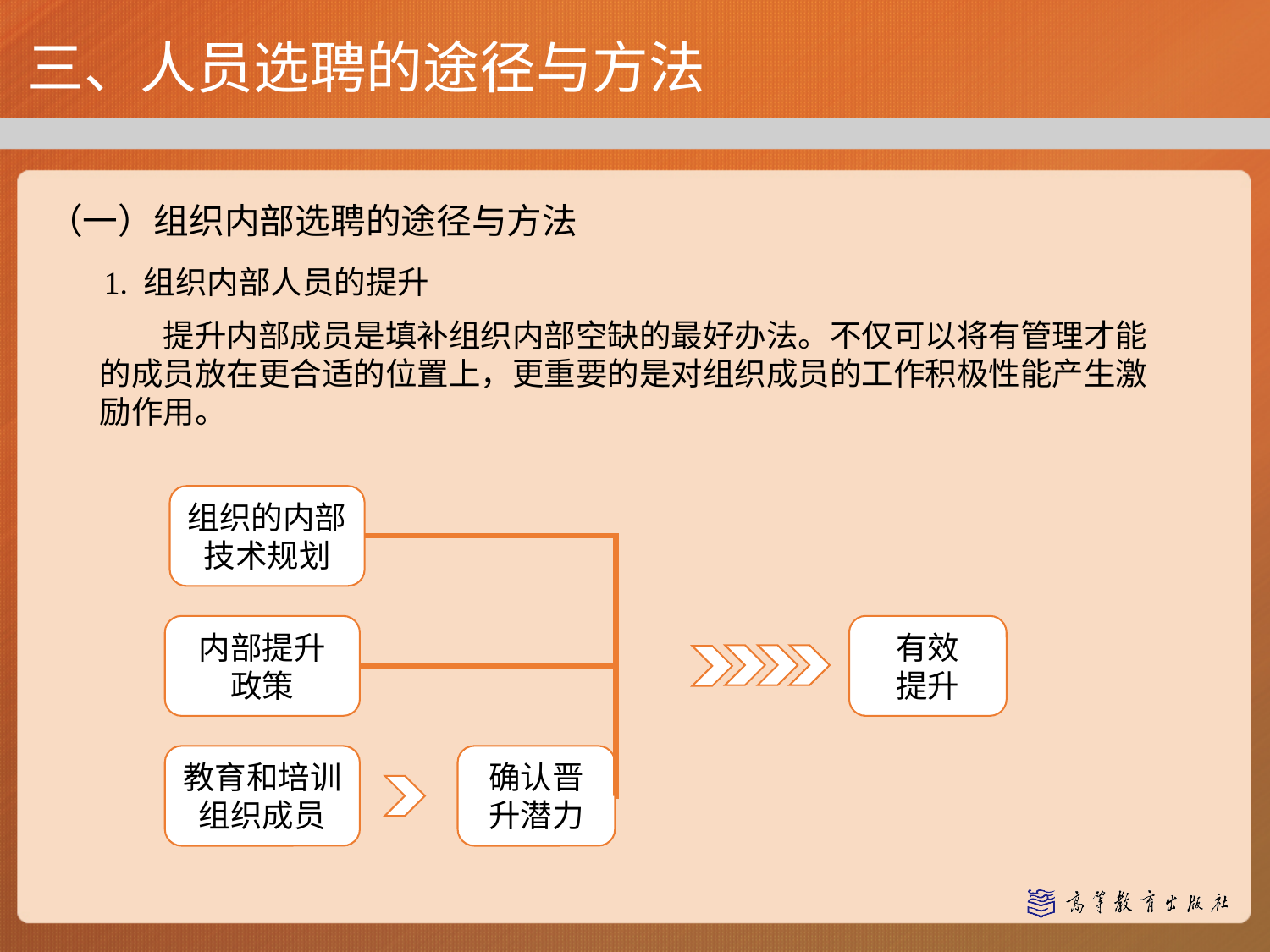

三、人员选聘的途径与方法
（一）组织内部选聘的途径与方法
1. 组织内部人员的提升
提升内部成员是填补组织内部空缺的最好办法。不仅可以将有管理才能的成员放在更合适的位置上，更重要的是对组织成员的工作积极性能产生激励作用。

组织的内部技术规划
内部提升
政策
有效
提升

教育和培训组织成员
确认晋升潜力